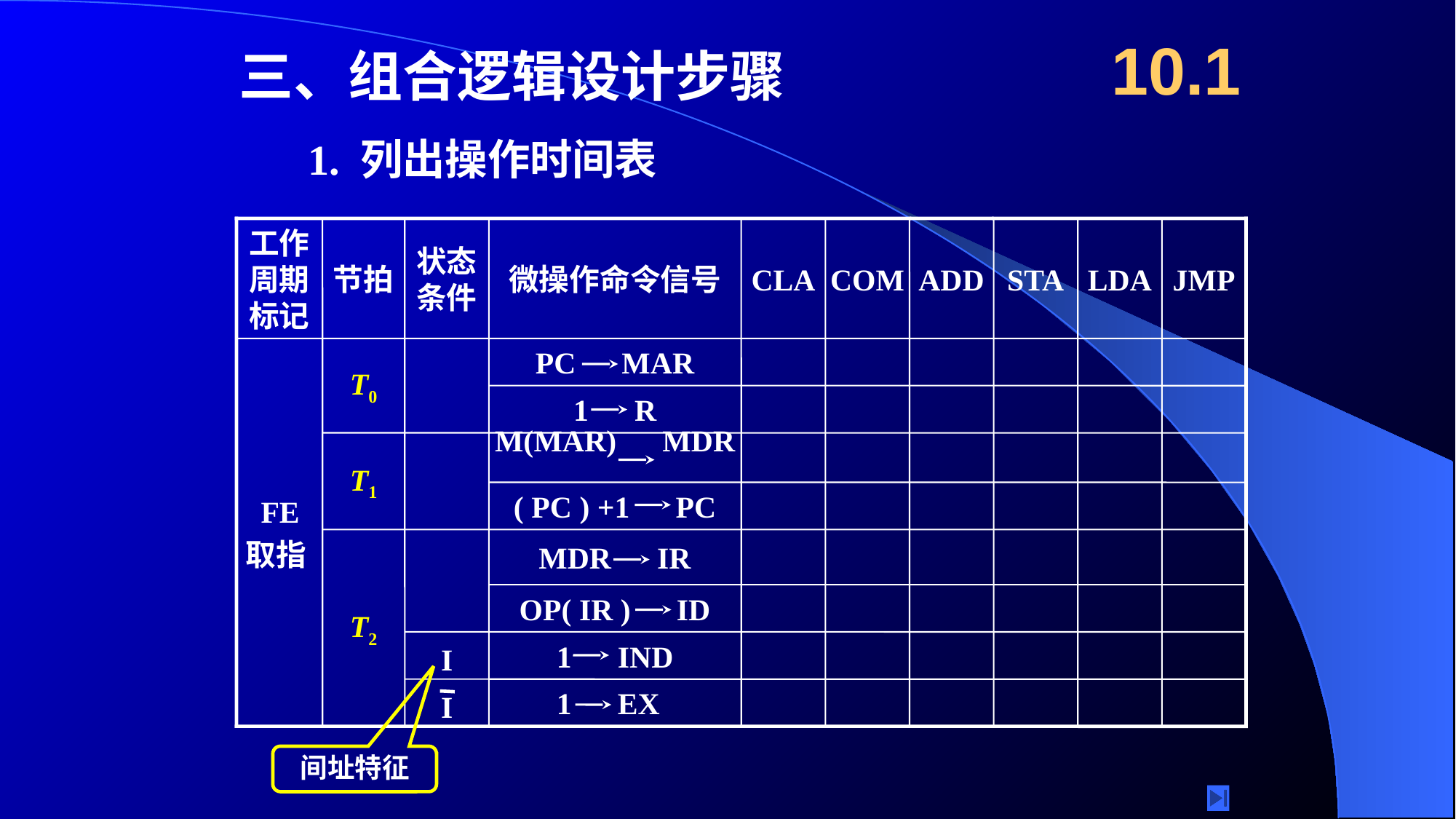

10.1
三、组合逻辑设计步骤
1. 列出操作时间表
工作周期标记
节拍
状态条件
微操作命令信号
CLA
COM
ADD
STA
LDA
JMP

  FE
取指
T0
PC      MAR

1      R

T1
M(MAR)      MDR

( PC ) +1      PC

MDR      IR

T2

OP( IR )      ID

1      IND

I

1      EX

I

间址特征